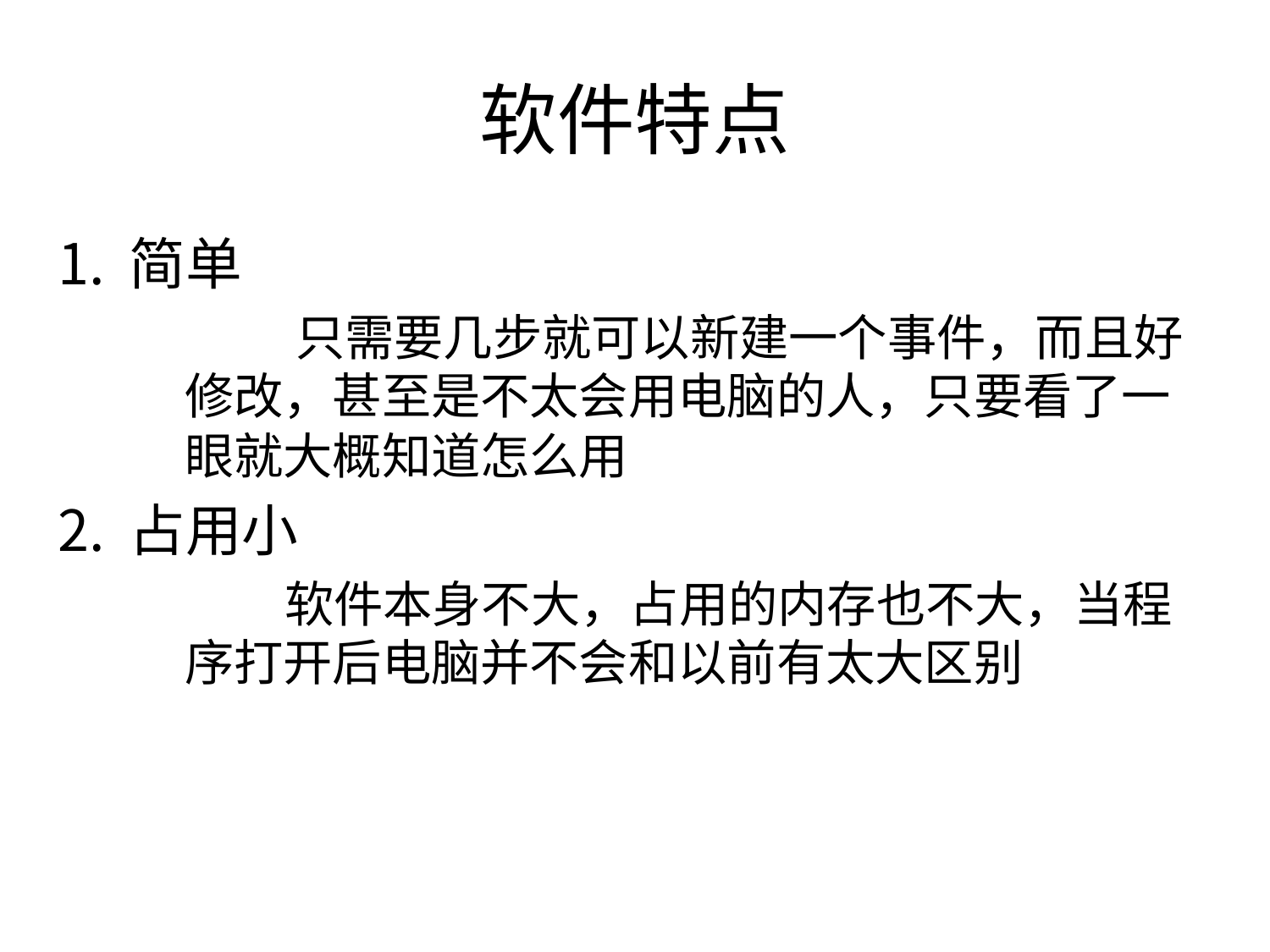

# 软件特点
简单
	         只需要几步就可以新建一个事件，而且好修改，甚至是不太会用电脑的人，只要看了一眼就大概知道怎么用
占用小
	        软件本身不大，占用的内存也不大，当程序打开后电脑并不会和以前有太大区别